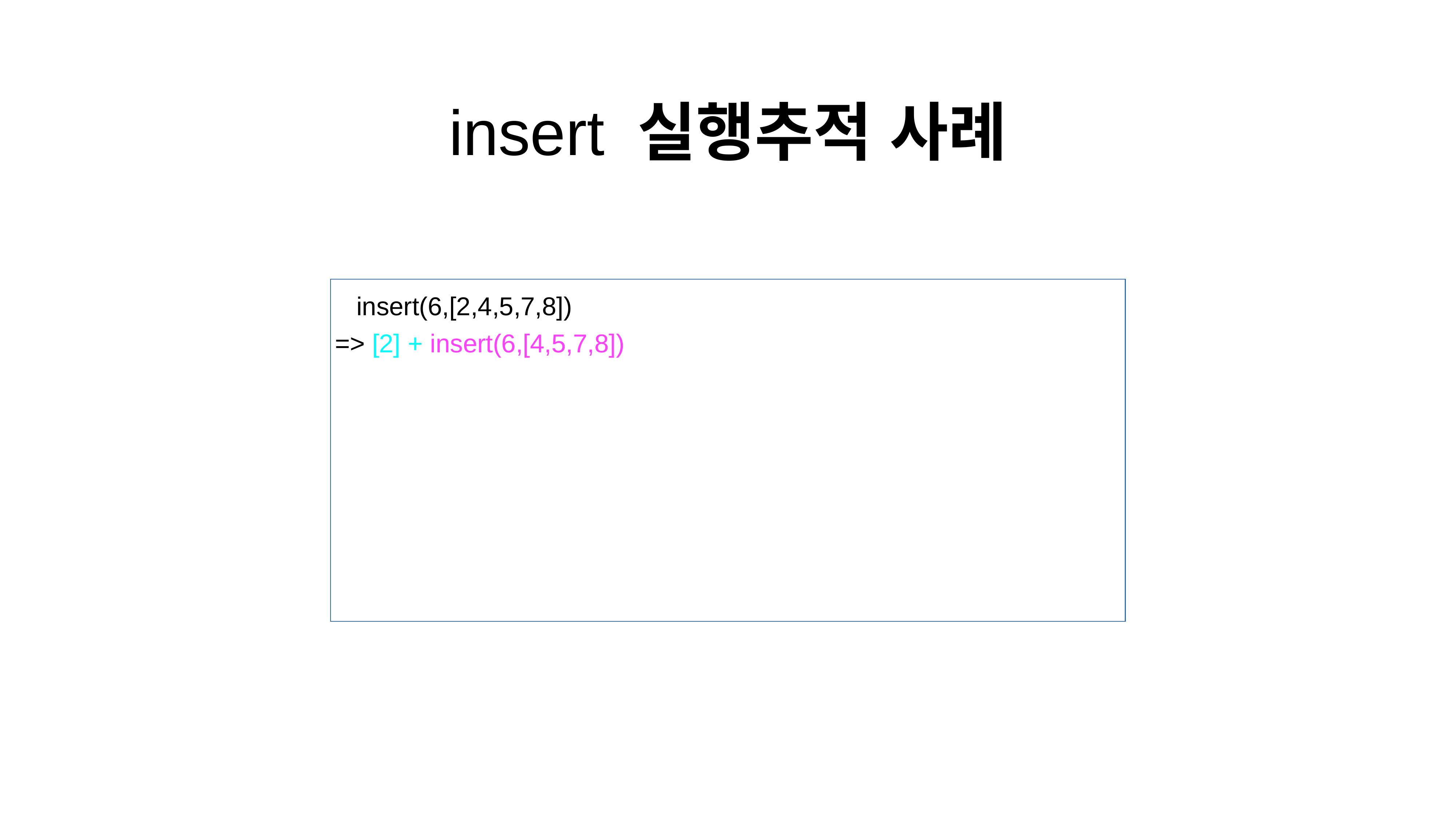

insert 실행추적 사례
   insert(6,[2,4,5,7,8])
=> [2] + insert(6,[4,5,7,8])